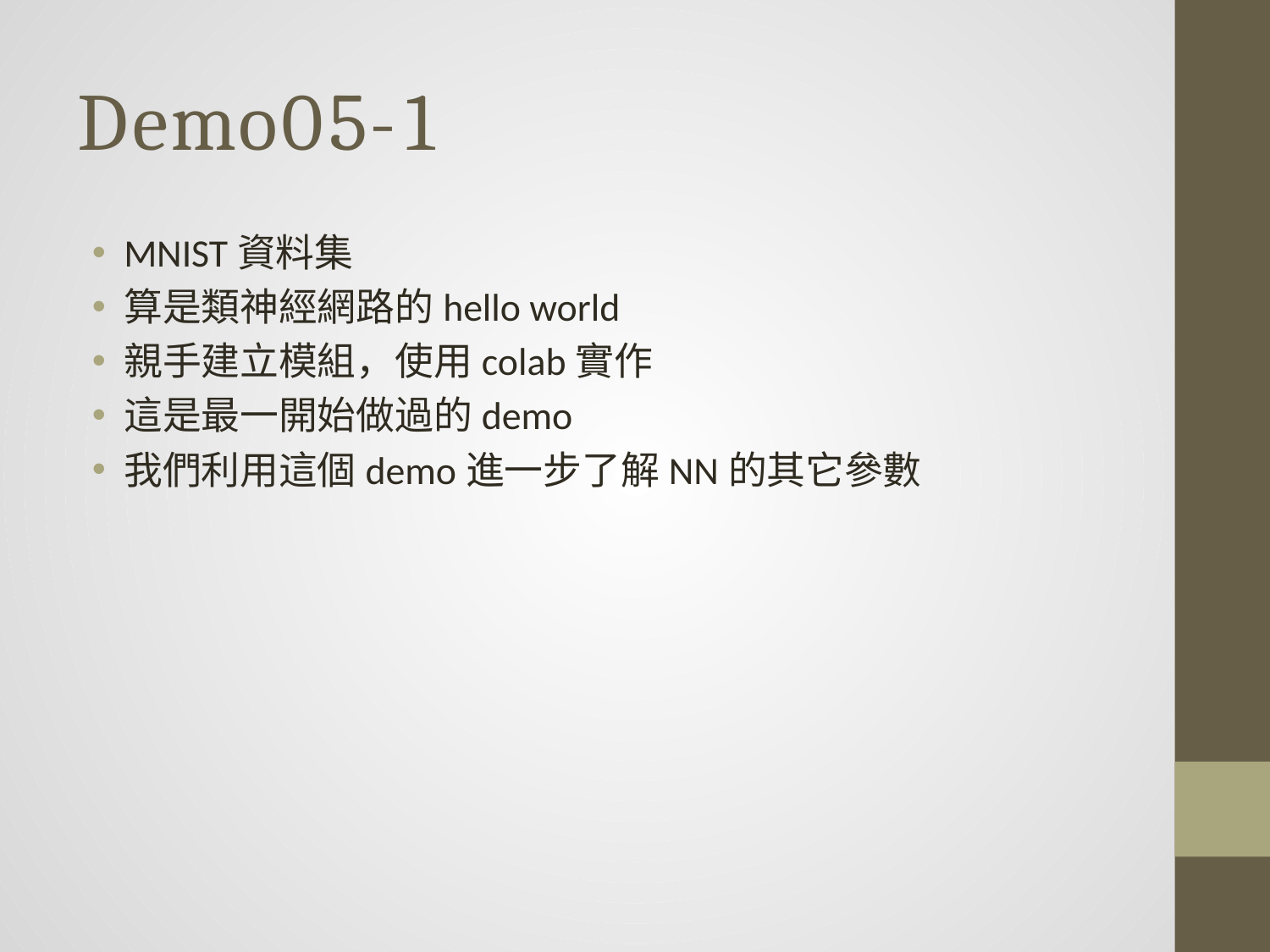

# Demo05-1
MNIST資料集
算是類神經網路的hello world
親手建立模組，使用colab實作
這是最一開始做過的demo
我們利用這個demo進一步了解NN的其它參數